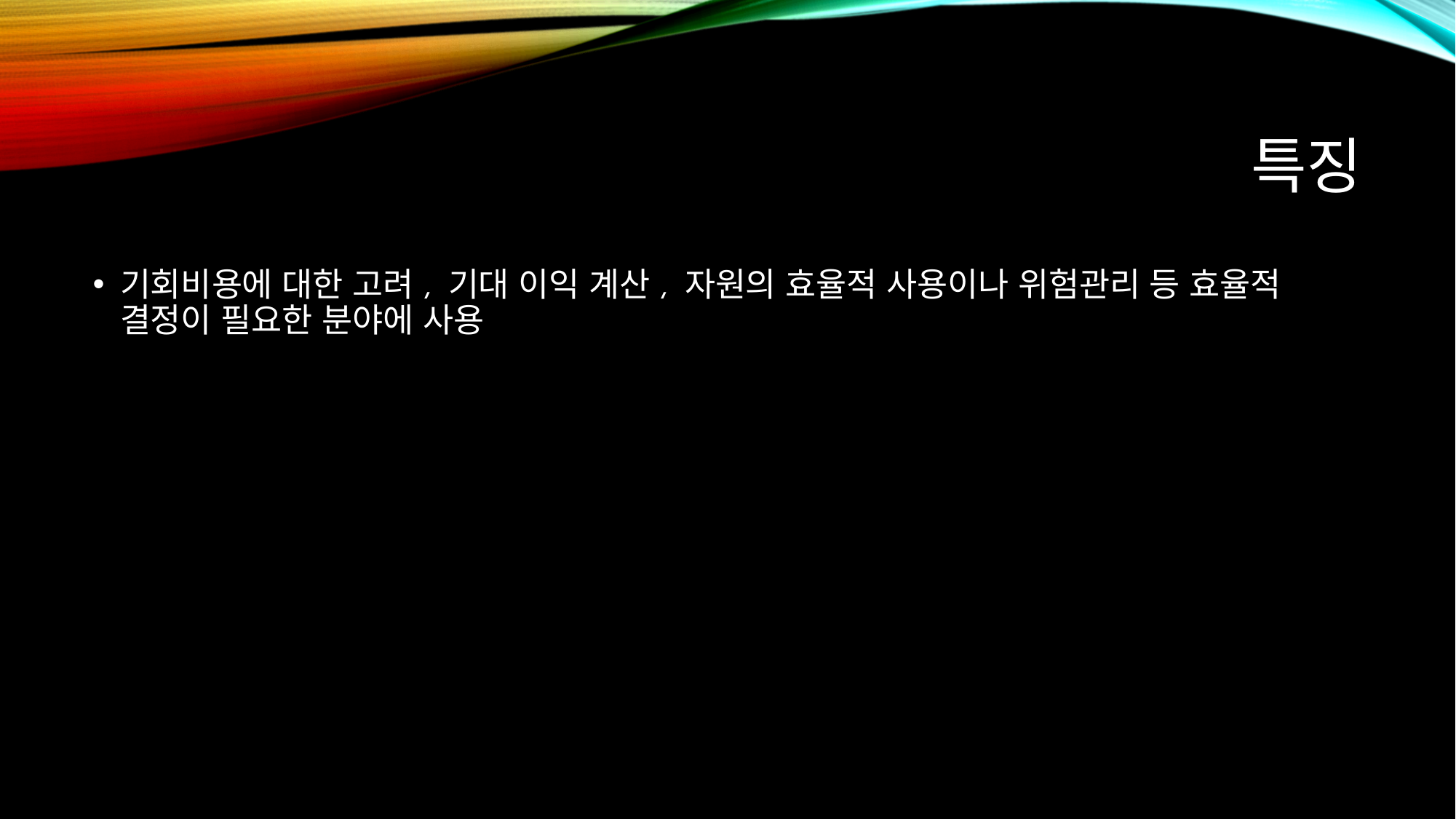

# 특징
기회비용에 대한 고려, 기대 이익 계산, 자원의 효율적 사용이나 위험관리 등 효율적 결정이 필요한 분야에 사용